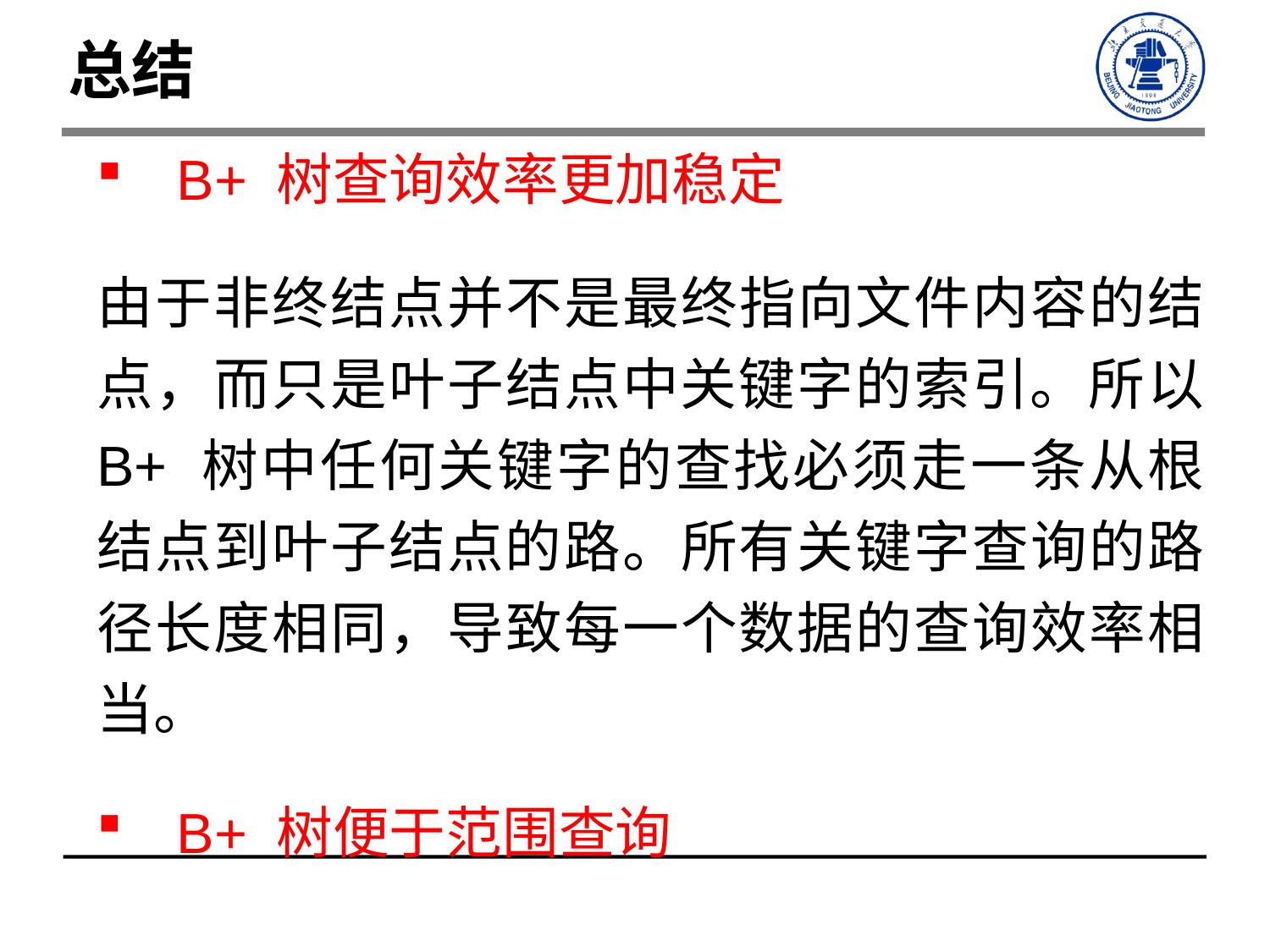

总结
B+ 树查询效率更加稳定
由于非终结点并不是最终指向文件内容的结点，而只是叶子结点中关键字的索引。所以 B+ 树中任何关键字的查找必须走一条从根结点到叶子结点的路。所有关键字查询的路径长度相同，导致每一个数据的查询效率相当。
B+ 树便于范围查询